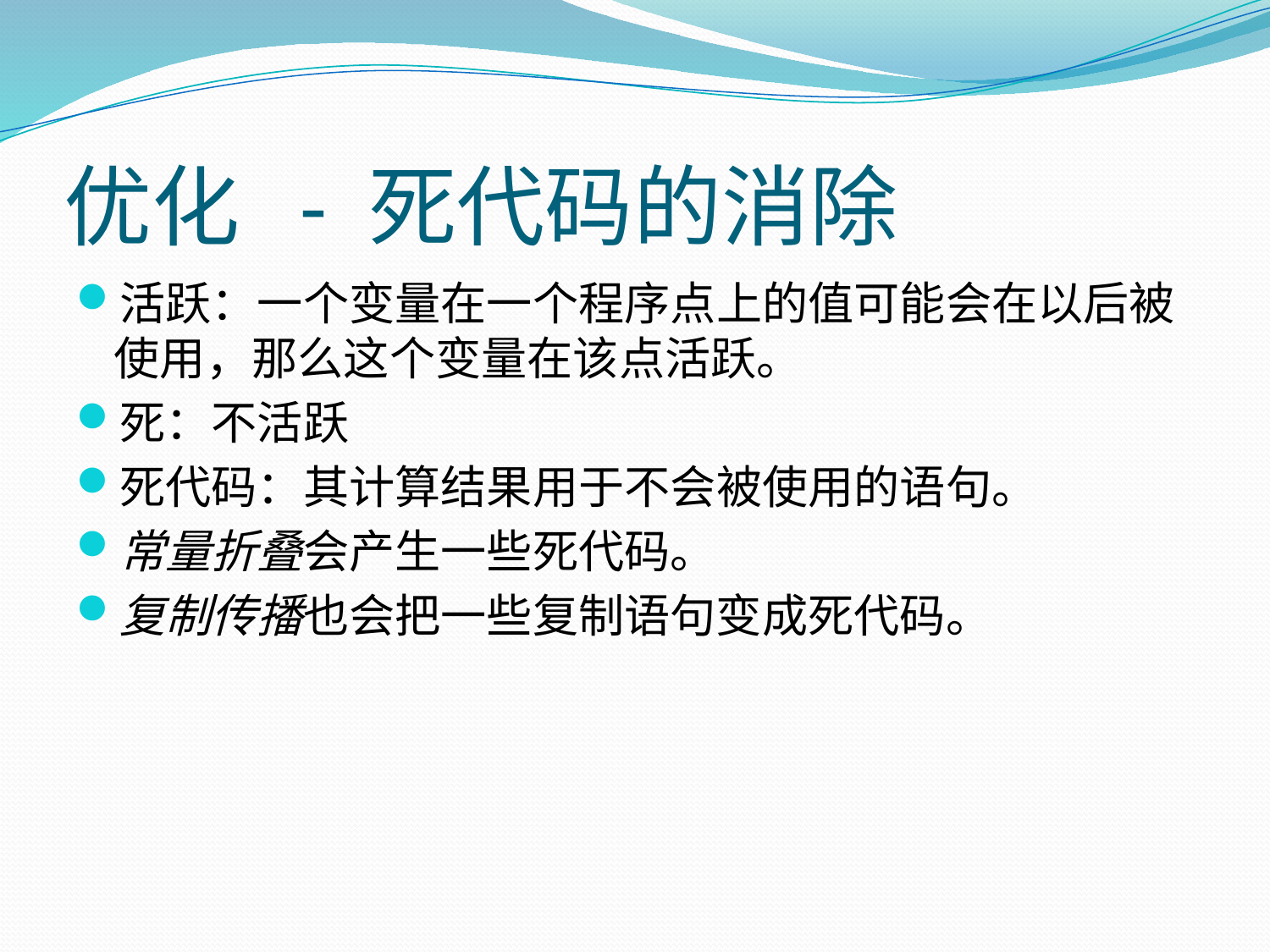

# 优化  - 死代码的消除
活跃：一个变量在一个程序点上的值可能会在以后被使用，那么这个变量在该点活跃。
死：不活跃
死代码：其计算结果用于不会被使用的语句。
常量折叠会产生一些死代码。
复制传播也会把一些复制语句变成死代码。